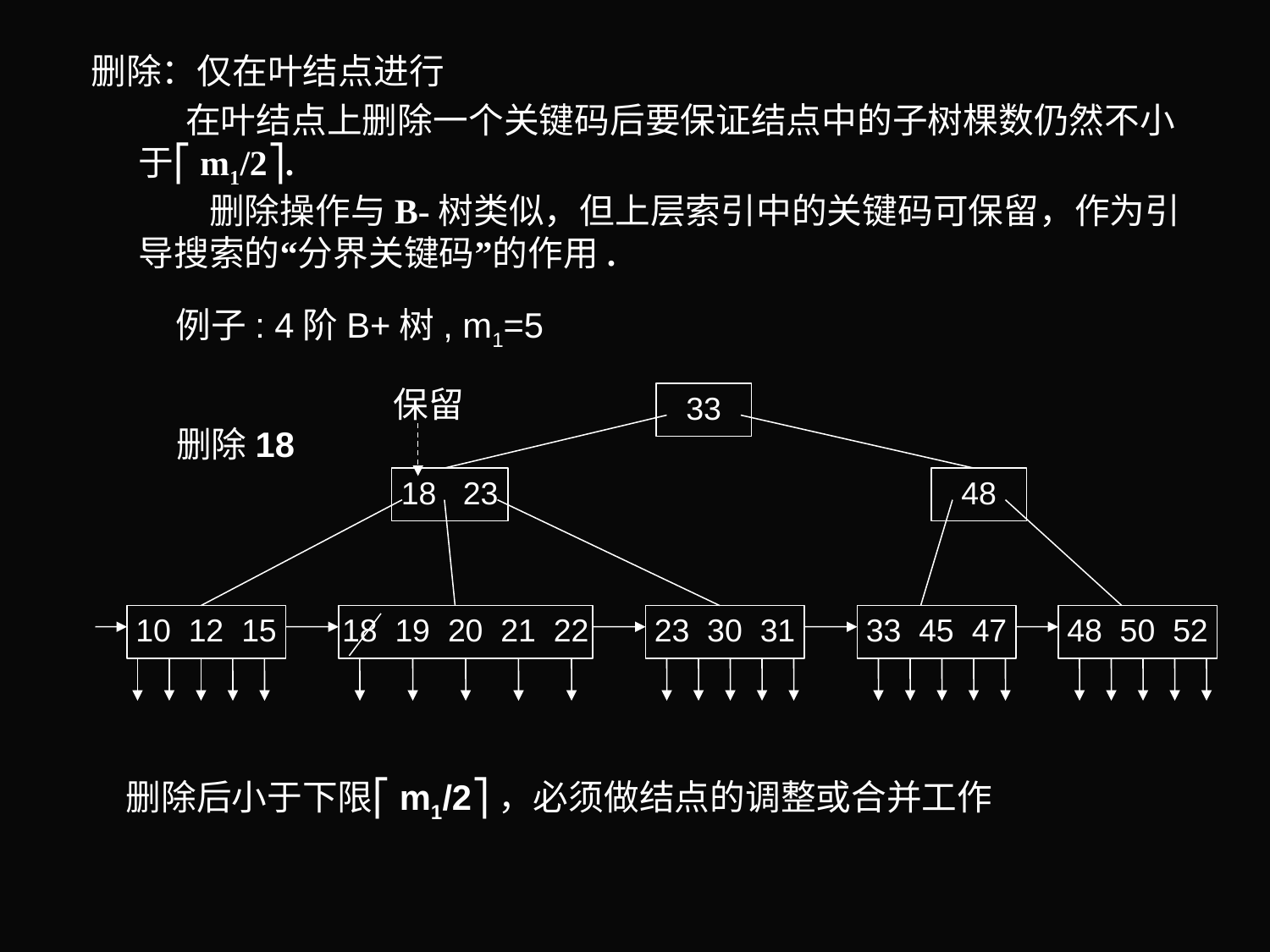

删除：仅在叶结点进行
           在叶结点上删除一个关键码后要保证结点中的子树棵数仍然不小于⎡m1/2⎤.
       删除操作与B-树类似，但上层索引中的关键码可保留，作为引导搜索的“分界关键码”的作用.
 例子: 4阶B+树, m1=5
保留

33

18   23

48

10  12  15

18  19  20  21  22

23  30  31

33  45  47

48  50  52

删除18

删除后小于下限⎡m1/2⎤，必须做结点的调整或合并工作